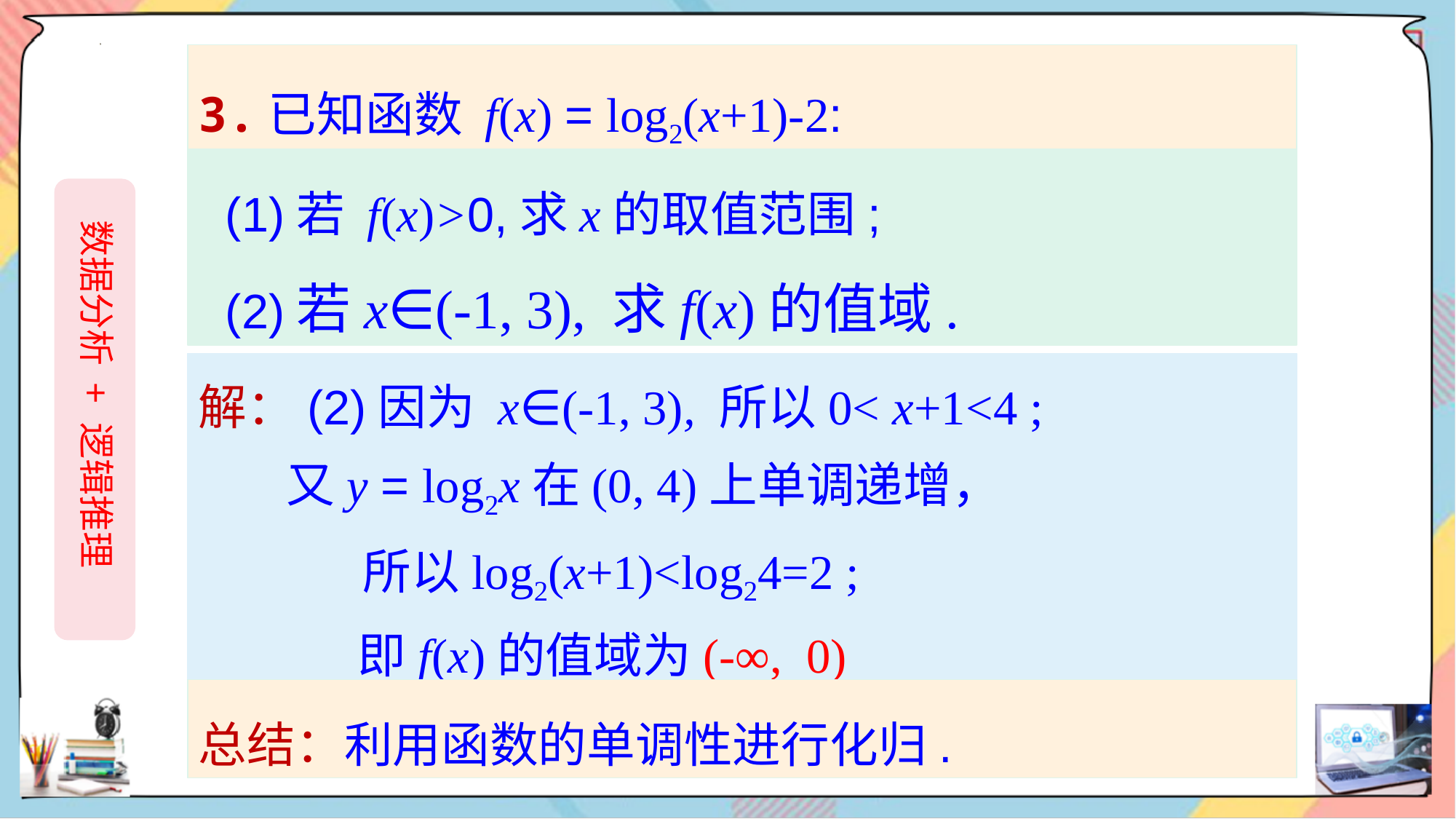

3.已知函数 f(x) = log2(x+1)-2:
  (1)若 f(x)>0,求x的取值范围;
  (2)若x∈(-1, 3), 求f(x)的值域.
  数据分析 + 逻辑推理
解：(2)因为 x∈(-1, 3), 所以0< x+1<4 ;
       又y = log2x在(0, 4)上单调递增，
              所以log2(x+1)<log24=2 ;
                 即f(x)的值域为(-∞,  0)
总结：利用函数的单调性进行化归.